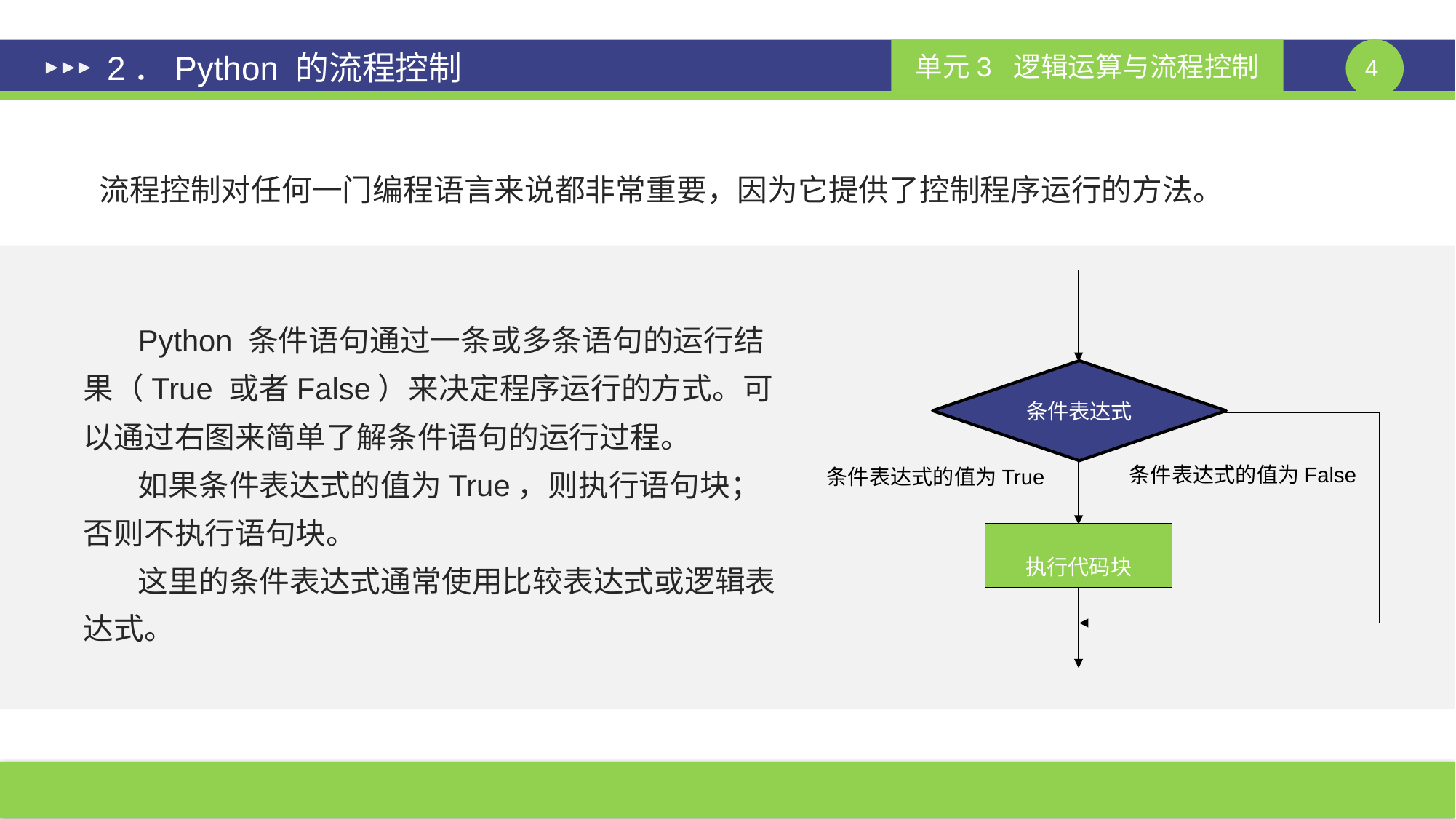

# 2．Python 的流程控制
流程控制对任何一门编程语言来说都非常重要，因为它提供了控制程序运行的方法。

条件表达式

执行代码块
条件表达式的值为False
条件表达式的值为True
Python 条件语句通过一条或多条语句的运行结果（True 或者False）来决定程序运行的方式。可以通过右图来简单了解条件语句的运行过程。
如果条件表达式的值为True，则执行语句块；否则不执行语句块。
这里的条件表达式通常使用比较表达式或逻辑表达式。